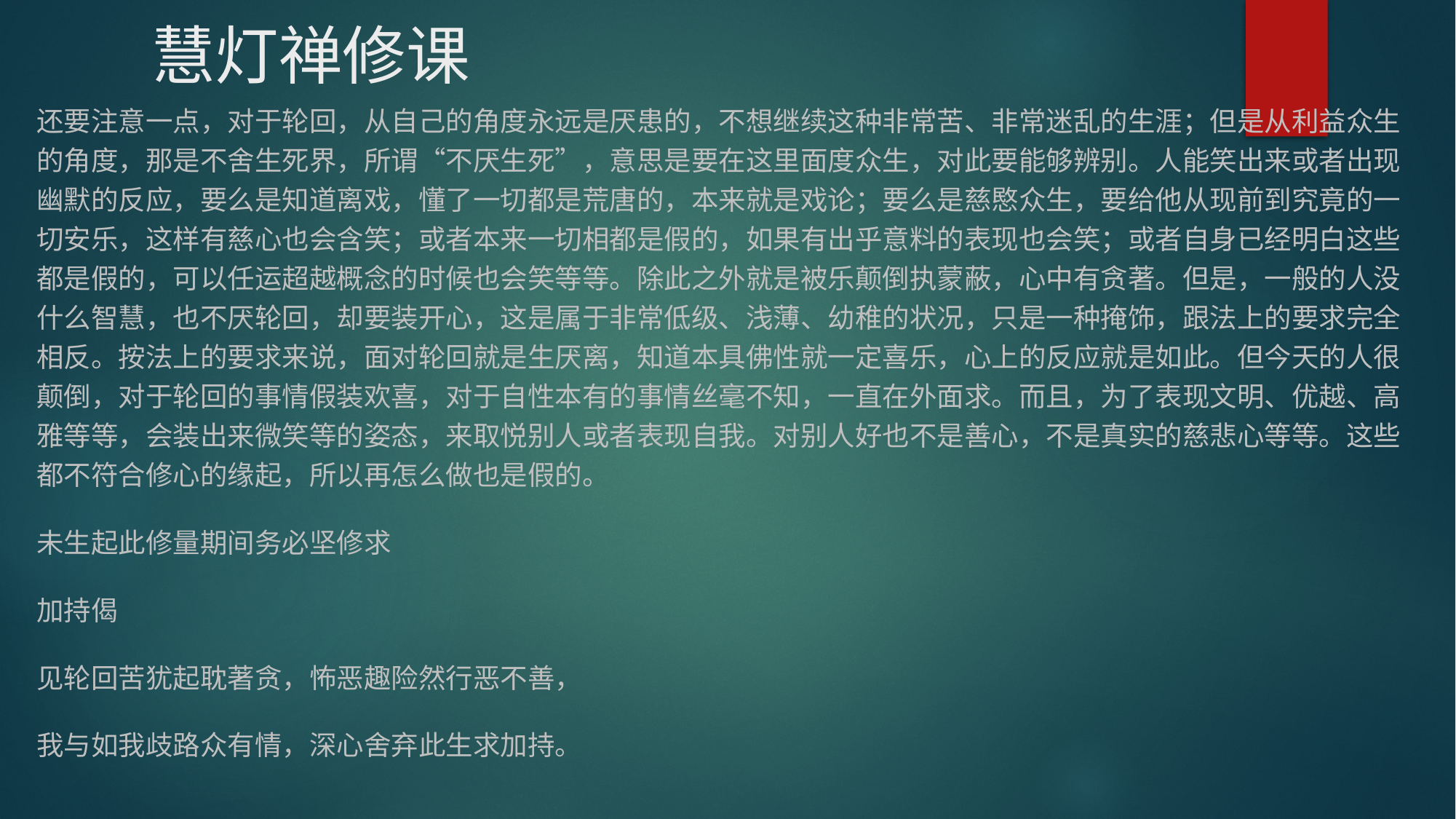

慧灯禅修课
还要注意一点，对于轮回，从自己的角度永远是厌患的，不想继续这种非常苦、非常迷乱的生涯；但是从利益众生的角度，那是不舍生死界，所谓“不厌生死”，意思是要在这里面度众生，对此要能够辨别。人能笑出来或者出现幽默的反应，要么是知道离戏，懂了一切都是荒唐的，本来就是戏论；要么是慈愍众生，要给他从现前到究竟的一切安乐，这样有慈心也会含笑；或者本来一切相都是假的，如果有出乎意料的表现也会笑；或者自身已经明白这些都是假的，可以任运超越概念的时候也会笑等等。除此之外就是被乐颠倒执蒙蔽，心中有贪著。但是，一般的人没什么智慧，也不厌轮回，却要装开心，这是属于非常低级、浅薄、幼稚的状况，只是一种掩饰，跟法上的要求完全相反。按法上的要求来说，面对轮回就是生厌离，知道本具佛性就一定喜乐，心上的反应就是如此。但今天的人很颠倒，对于轮回的事情假装欢喜，对于自性本有的事情丝毫不知，一直在外面求。而且，为了表现文明、优越、高雅等等，会装出来微笑等的姿态，来取悦别人或者表现自我。对别人好也不是善心，不是真实的慈悲心等等。这些都不符合修心的缘起，所以再怎么做也是假的。
未生起此修量期间务必坚修求
加持偈
见轮回苦犹起耽著贪，怖恶趣险然行恶不善，
我与如我歧路众有情，深心舍弃此生求加持。